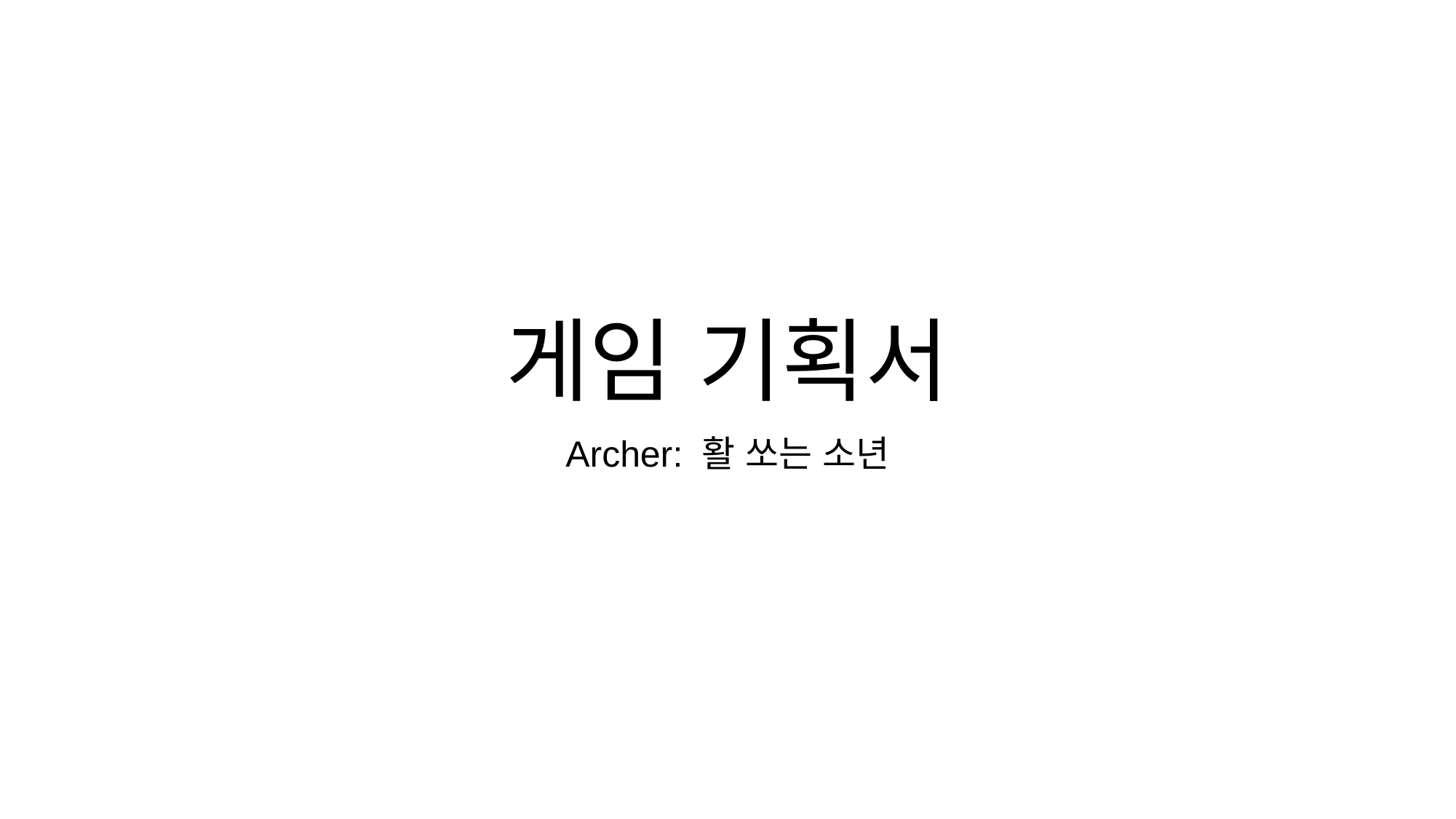

# 게임 기획서
Archer: 활 쏘는 소년